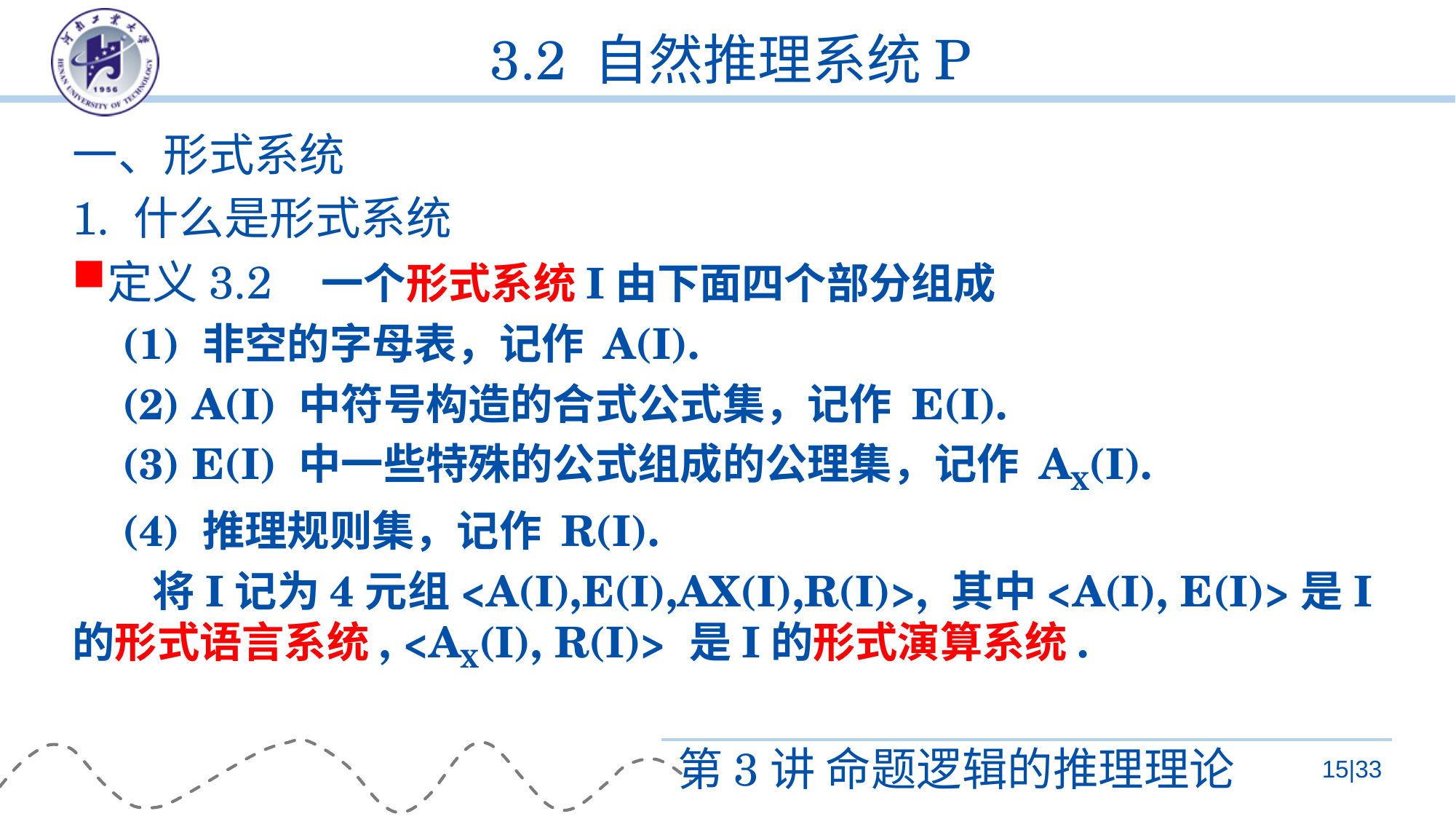

# 3.2 自然推理系统P
一、形式系统
1. 什么是形式系统
定义3.2   一个形式系统I由下面四个部分组成
  (1) 非空的字母表，记作 A(I).
  (2) A(I) 中符号构造的合式公式集，记作 E(I).
  (3) E(I) 中一些特殊的公式组成的公理集，记作 AX(I).
  (4) 推理规则集，记作 R(I).
       将I记为4元组<A(I),E(I),AX(I),R(I)>, 其中<A(I), E(I)>是I的形式语言系统, <AX(I), R(I)> 是I的形式演算系统.
第3讲 命题逻辑的推理理论
15|33